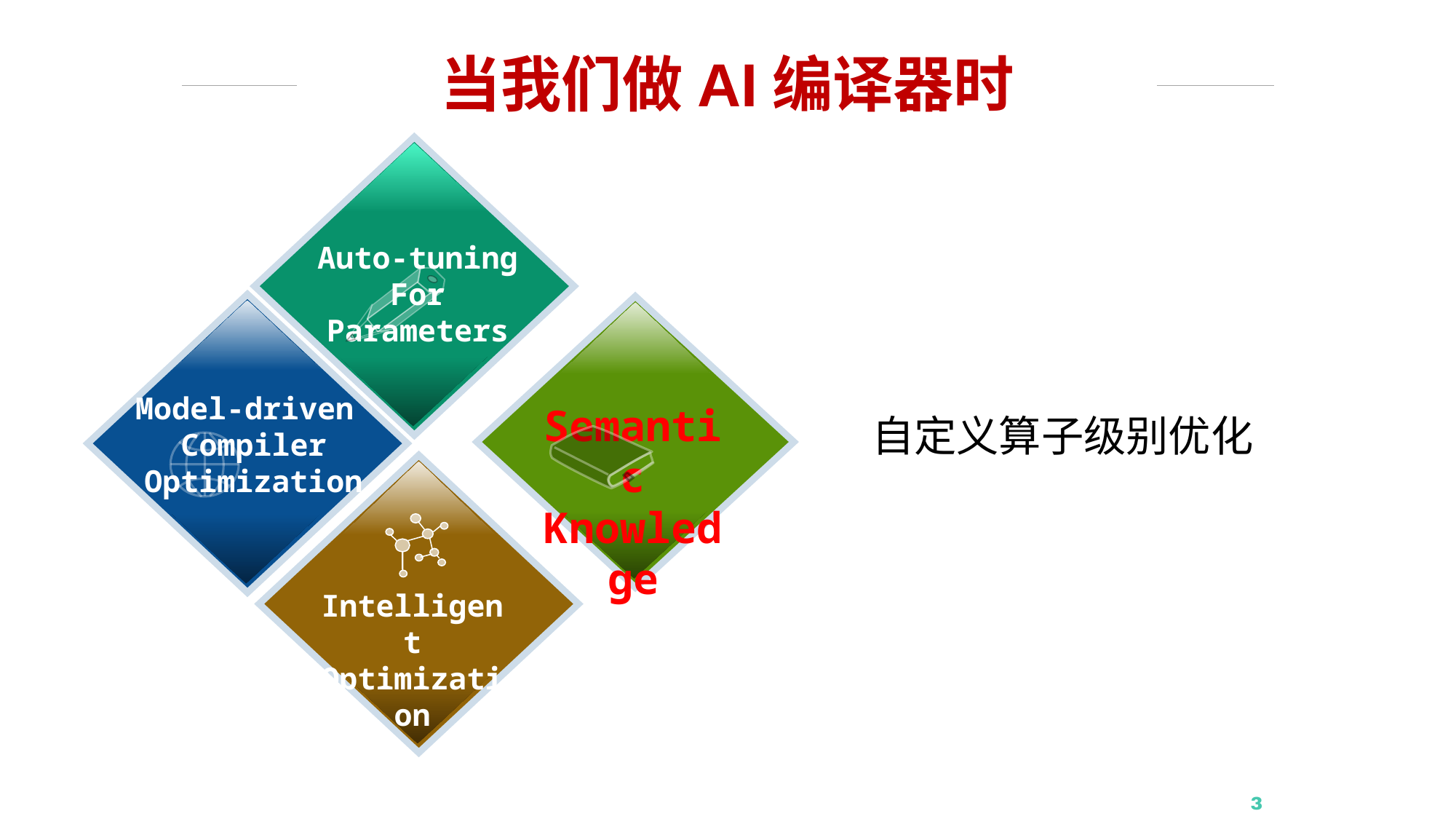

当我们做AI编译器时

Auto-tuning
For Parameters

Model-driven
Compiler
Optimization
Semantic
Knowledge
自定义算子级别优化

Intelligent
Optimization
3